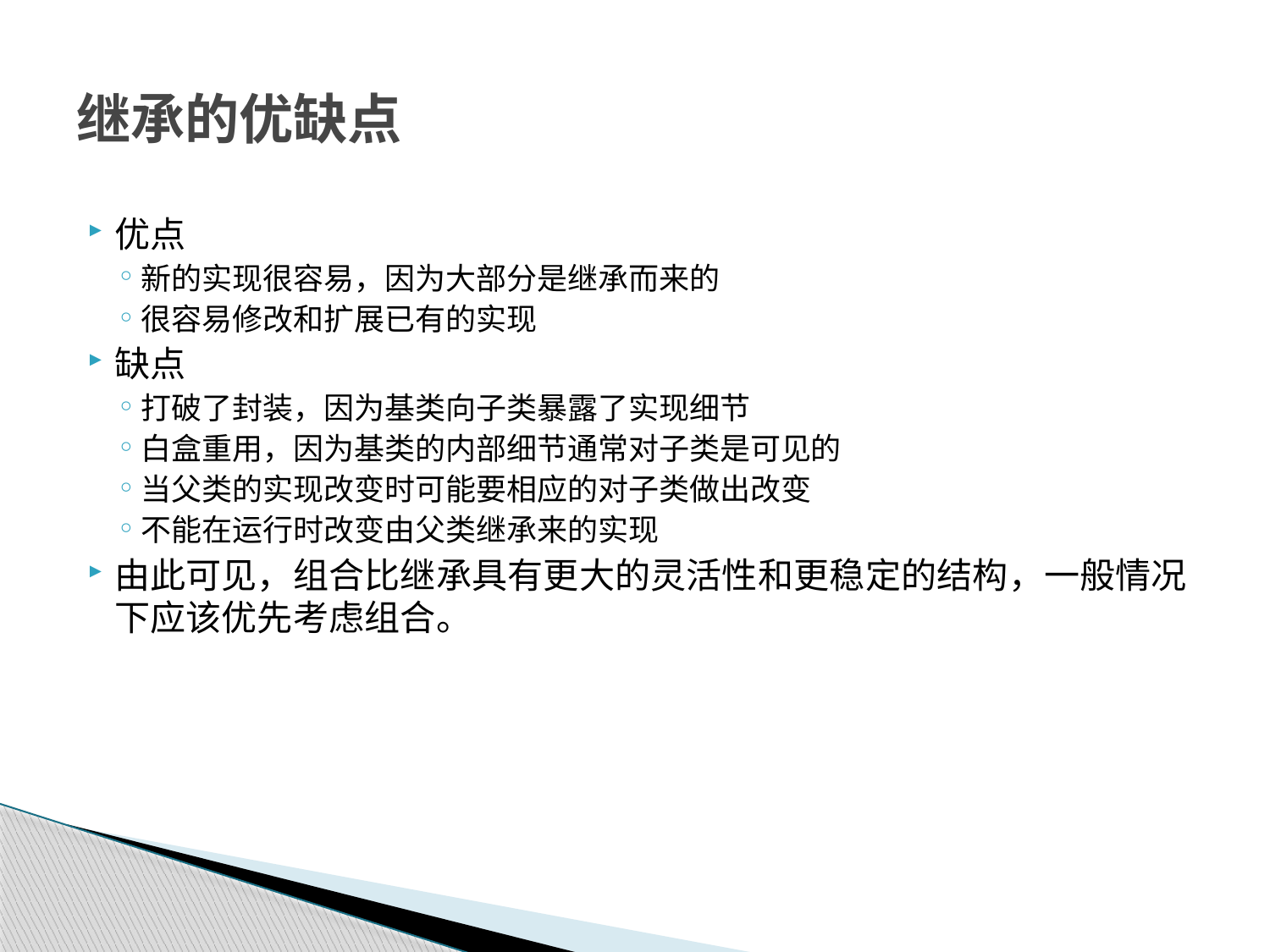

# 继承的优缺点
优点
新的实现很容易，因为大部分是继承而来的
很容易修改和扩展已有的实现
缺点
打破了封装，因为基类向子类暴露了实现细节
白盒重用，因为基类的内部细节通常对子类是可见的
当父类的实现改变时可能要相应的对子类做出改变
不能在运行时改变由父类继承来的实现
由此可见，组合比继承具有更大的灵活性和更稳定的结构，一般情况下应该优先考虑组合。